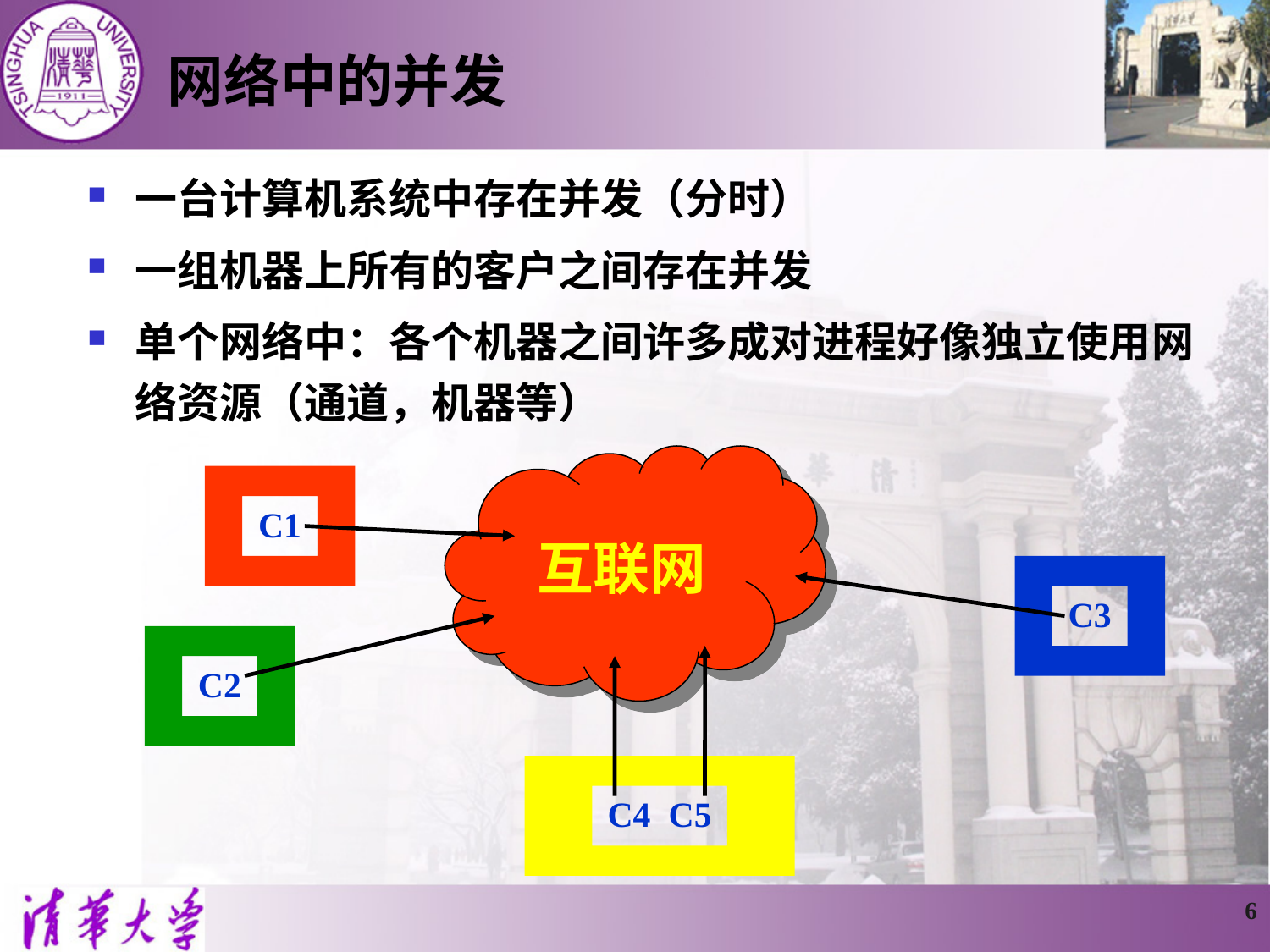

# 网络中的并发
一台计算机系统中存在并发（分时）
一组机器上所有的客户之间存在并发
单个网络中：各个机器之间许多成对进程好像独立使用网络资源（通道，机器等）

互联网
C1

C3

C2

C4  C5
6